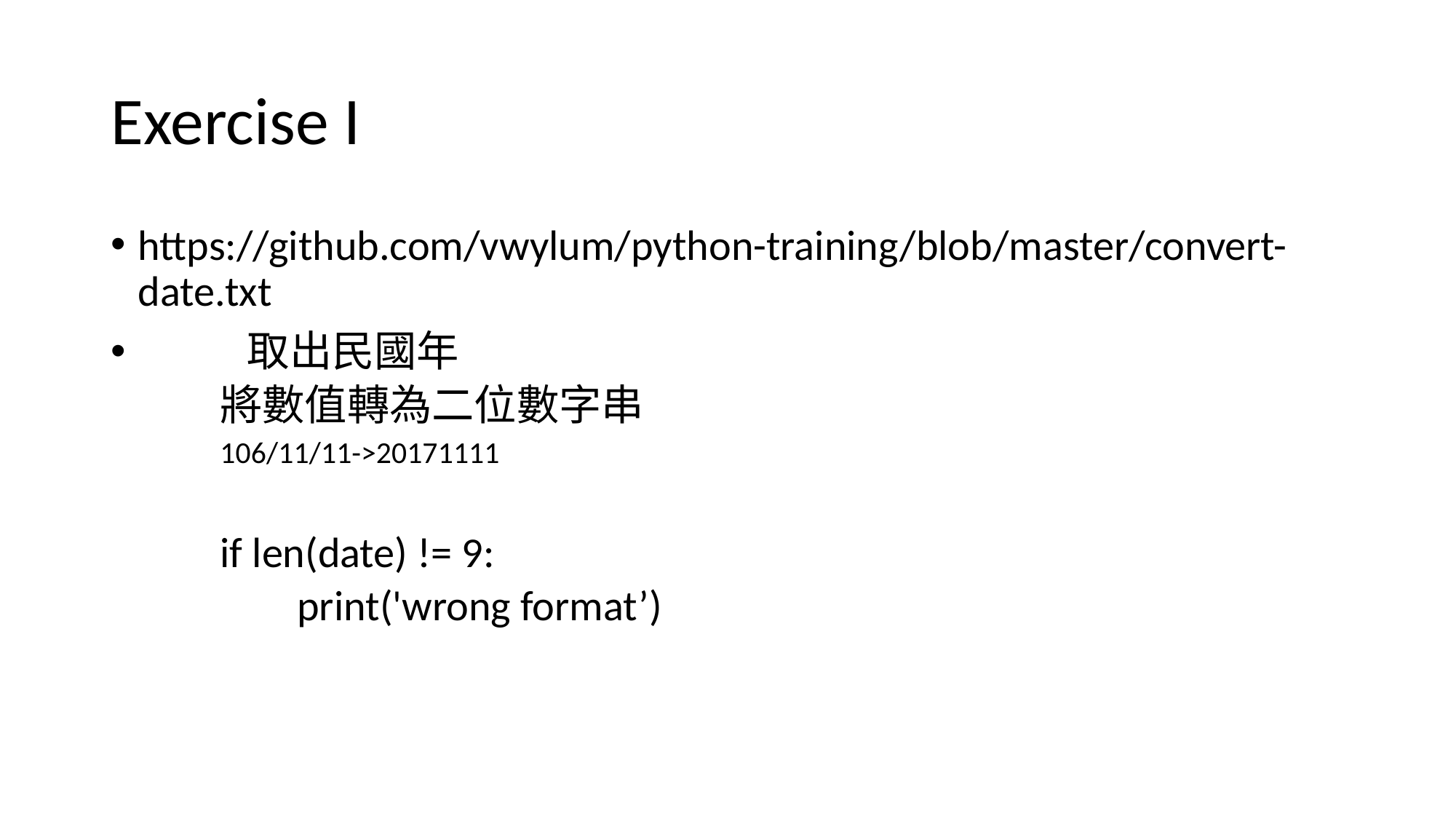

# Exercise I
https://github.com/vwylum/python-training/blob/master/convert-date.txt
 	取出民國年
將數值轉為二位數字串
106/11/11->20171111

if len(date) != 9:
        print('wrong format’)